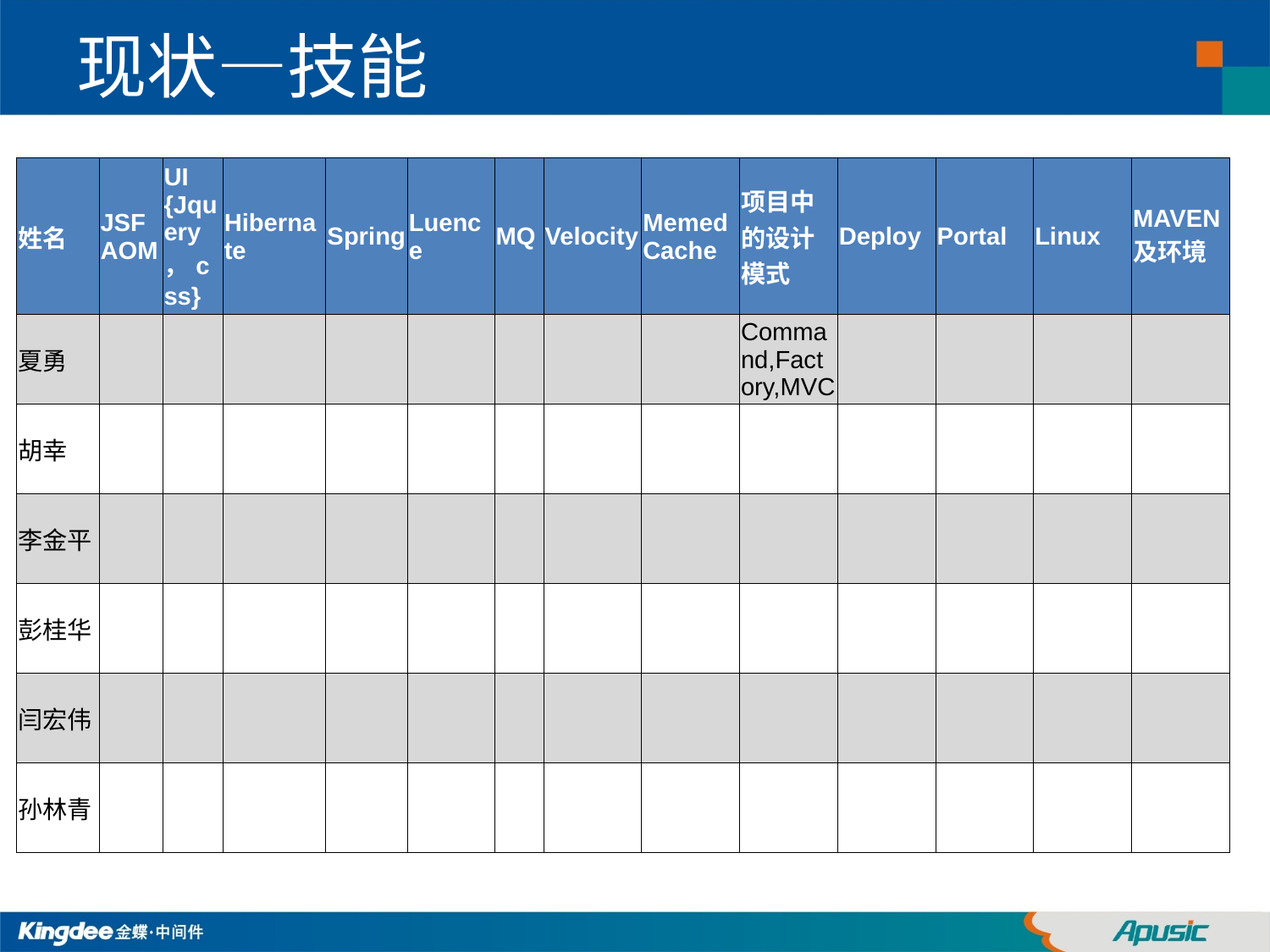

# 现状—技能
| 姓名 | JSF AOM | UI {Jquery，css} | Hibernate | Spring | Luence | MQ | Velocity | Memed Cache | 项目中的设计模式 | Deploy | Portal | Linux | MAVEN及环境 |
| --- | --- | --- | --- | --- | --- | --- | --- | --- | --- | --- | --- | --- | --- |
| 夏勇 |  |  |  |  |  |  |  |  | Command,Factory,MVC |  |  |  |  |
| 胡幸 |  |  |  |  |  |  |  |  |  |  |  |  |  |
| 李金平 |  |  |  |  |  |  |  |  |  |  |  |  |  |
| 彭桂华 |  |  |  |  |  |  |  |  |  |  |  |  |  |
| 闫宏伟 |  |  |  |  |  |  |  |  |  |  |  |  |  |
| 孙林青 |  |  |  |  |  |  |  |  |  |  |  |  |  |